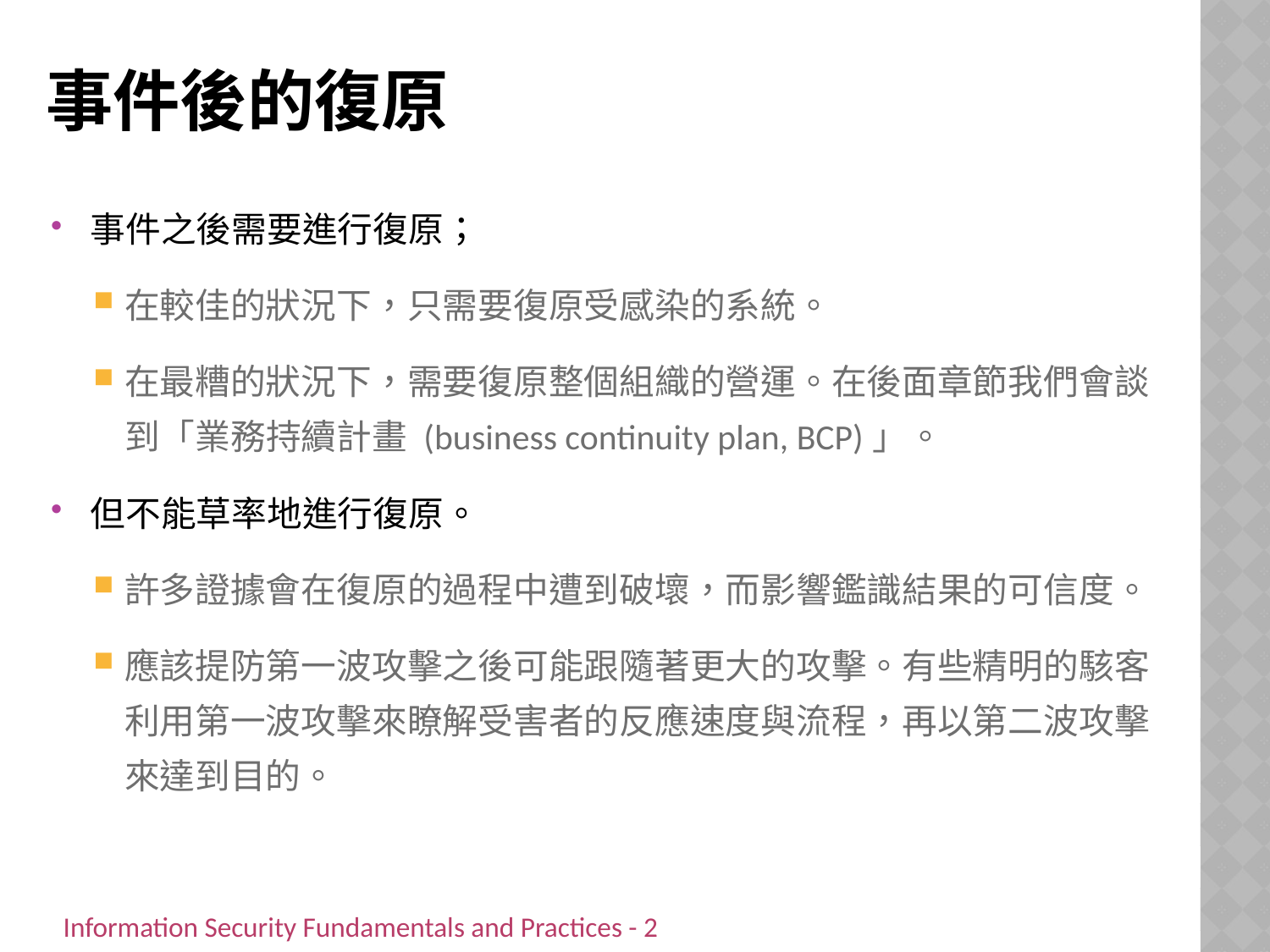

# 事件後的復原
事件之後需要進行復原；
在較佳的狀況下，只需要復原受感染的系統。
在最糟的狀況下，需要復原整個組織的營運。在後面章節我們會談到「業務持續計畫 (business continuity plan, BCP)」。
但不能草率地進行復原。
許多證據會在復原的過程中遭到破壞，而影響鑑識結果的可信度。
應該提防第一波攻擊之後可能跟隨著更大的攻擊。有些精明的駭客利用第一波攻擊來瞭解受害者的反應速度與流程，再以第二波攻擊來達到目的。